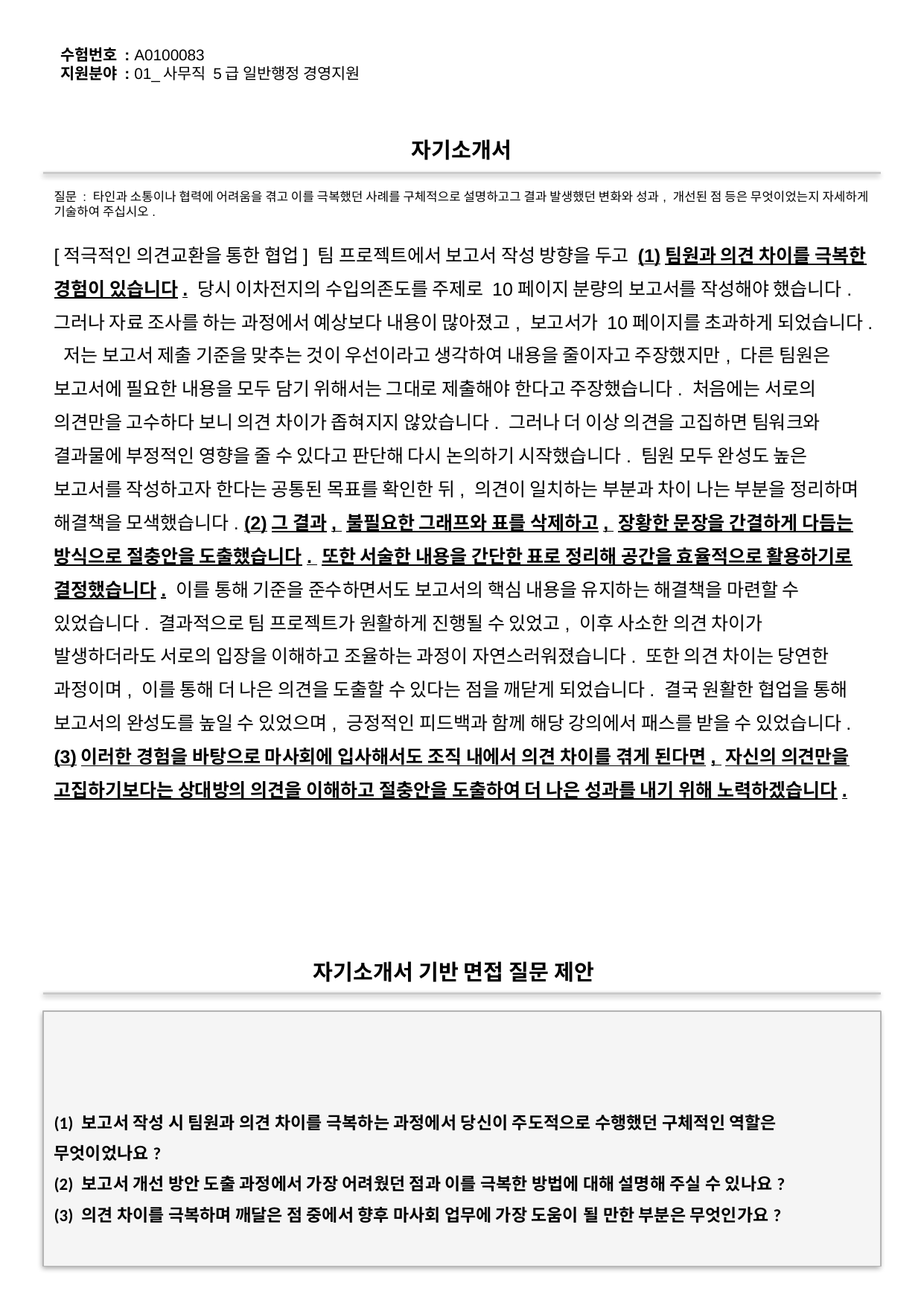

수험번호 : A0100083
지원분야 : 01_사무직 5급 일반행정 경영지원
#

자기소개서

질문 : 타인과 소통이나 협력에 어려움을 겪고 이를 극복했던 사례를 구체적으로 설명하고그 결과 발생했던 변화와 성과, 개선된 점 등은 무엇이었는지 자세하게 기술하여 주십시오.

[적극적인 의견교환을 통한 협업] 팀 프로젝트에서 보고서 작성 방향을 두고 (1)팀원과 의견 차이를 극복한 경험이 있습니다. 당시 이차전지의 수입의존도를 주제로 10페이지 분량의 보고서를 작성해야 했습니다. 그러나 자료 조사를 하는 과정에서 예상보다 내용이 많아졌고, 보고서가 10페이지를 초과하게 되었습니다. 저는 보고서 제출 기준을 맞추는 것이 우선이라고 생각하여 내용을 줄이자고 주장했지만, 다른 팀원은 보고서에 필요한 내용을 모두 담기 위해서는 그대로 제출해야 한다고 주장했습니다. 처음에는 서로의 의견만을 고수하다 보니 의견 차이가 좁혀지지 않았습니다. 그러나 더 이상 의견을 고집하면 팀워크와 결과물에 부정적인 영향을 줄 수 있다고 판단해 다시 논의하기 시작했습니다. 팀원 모두 완성도 높은 보고서를 작성하고자 한다는 공통된 목표를 확인한 뒤, 의견이 일치하는 부분과 차이 나는 부분을 정리하며 해결책을 모색했습니다. (2)그 결과, 불필요한 그래프와 표를 삭제하고, 장황한 문장을 간결하게 다듬는 방식으로 절충안을 도출했습니다. 또한 서술한 내용을 간단한 표로 정리해 공간을 효율적으로 활용하기로 결정했습니다. 이를 통해 기준을 준수하면서도 보고서의 핵심 내용을 유지하는 해결책을 마련할 수 있었습니다. 결과적으로 팀 프로젝트가 원활하게 진행될 수 있었고, 이후 사소한 의견 차이가 발생하더라도 서로의 입장을 이해하고 조율하는 과정이 자연스러워졌습니다. 또한 의견 차이는 당연한 과정이며, 이를 통해 더 나은 의견을 도출할 수 있다는 점을 깨닫게 되었습니다. 결국 원활한 협업을 통해 보고서의 완성도를 높일 수 있었으며, 긍정적인 피드백과 함께 해당 강의에서 패스를 받을 수 있었습니다. (3)이러한 경험을 바탕으로 마사회에 입사해서도 조직 내에서 의견 차이를 겪게 된다면, 자신의 의견만을 고집하기보다는 상대방의 의견을 이해하고 절충안을 도출하여 더 나은 성과를 내기 위해 노력하겠습니다.

자기소개서 기반 면접 질문 제안

(1) 보고서 작성 시 팀원과 의견 차이를 극복하는 과정에서 당신이 주도적으로 수행했던 구체적인 역할은 무엇이었나요?
(2) 보고서 개선 방안 도출 과정에서 가장 어려웠던 점과 이를 극복한 방법에 대해 설명해 주실 수 있나요?
(3) 의견 차이를 극복하며 깨달은 점 중에서 향후 마사회 업무에 가장 도움이 될 만한 부분은 무엇인가요?